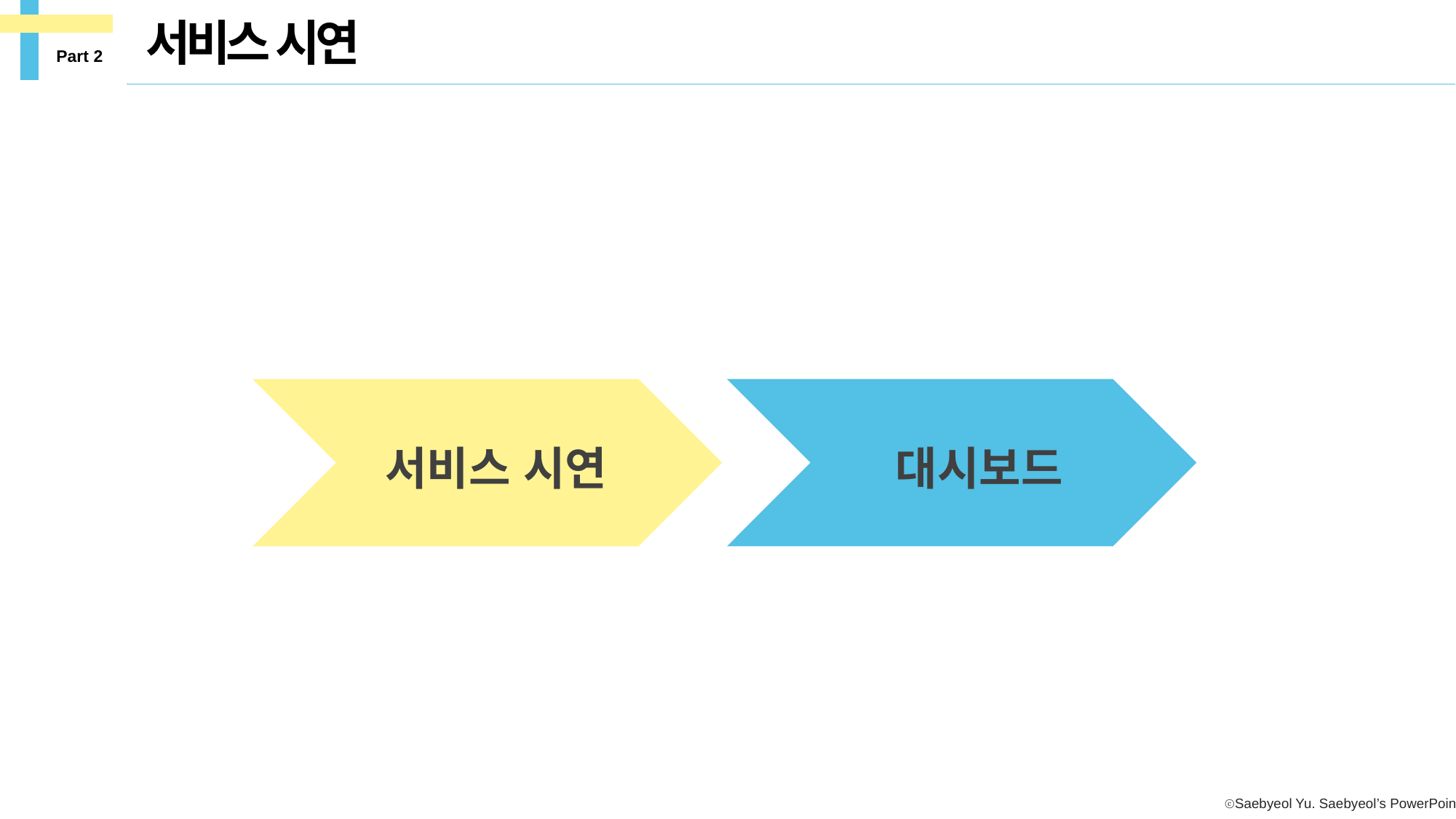

서비스 시연
Part 2

대시보드
서비스 시연